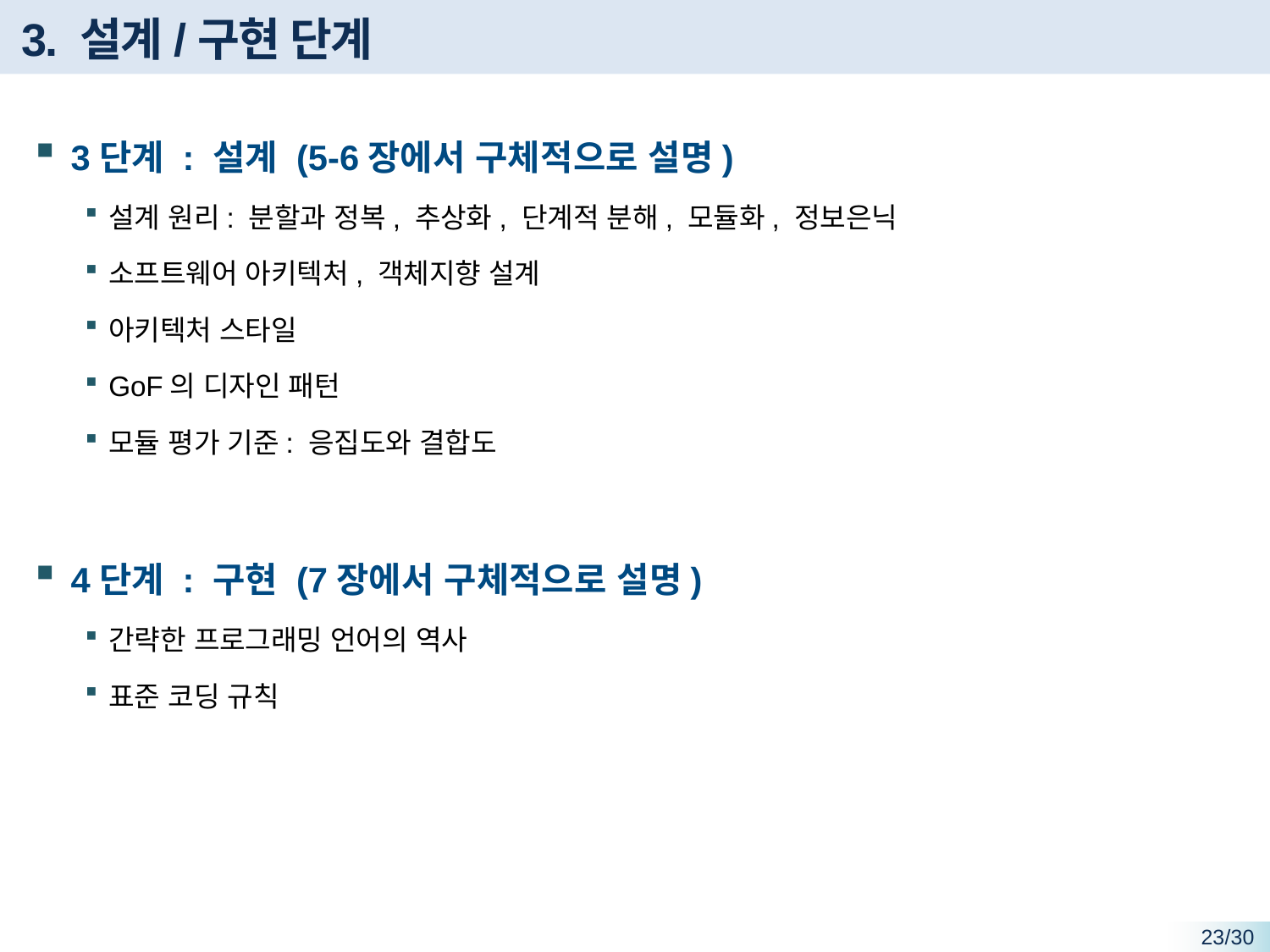

# 3. 설계/구현 단계
3단계 : 설계 (5-6장에서 구체적으로 설명)
설계 원리: 분할과 정복, 추상화, 단계적 분해, 모듈화, 정보은닉
소프트웨어 아키텍처, 객체지향 설계
아키텍처 스타일
GoF의 디자인 패턴
모듈 평가 기준: 응집도와 결합도

4단계 : 구현 (7장에서 구체적으로 설명)
간략한 프로그래밍 언어의 역사
표준 코딩 규칙